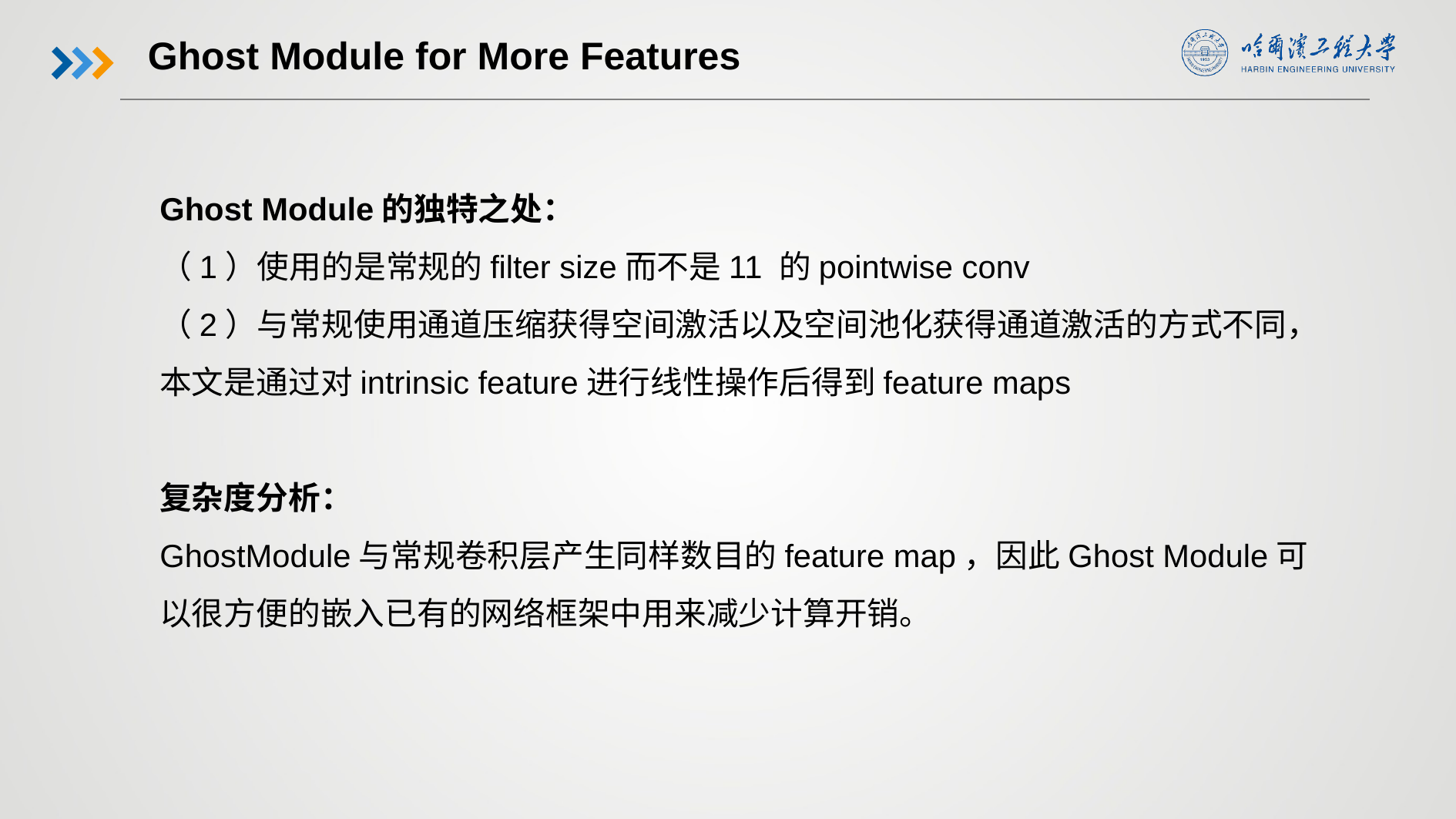

Ghost Module for More Features
Ghost Module的独特之处：
（1）使用的是常规的filter size而不是11 的pointwise conv
（2）与常规使用通道压缩获得空间激活以及空间池化获得通道激活的方式不同，本文是通过对intrinsic feature进行线性操作后得到feature maps
复杂度分析：
GhostModule与常规卷积层产生同样数目的feature map，因此Ghost Module可以很方便的嵌入已有的网络框架中用来减少计算开销。